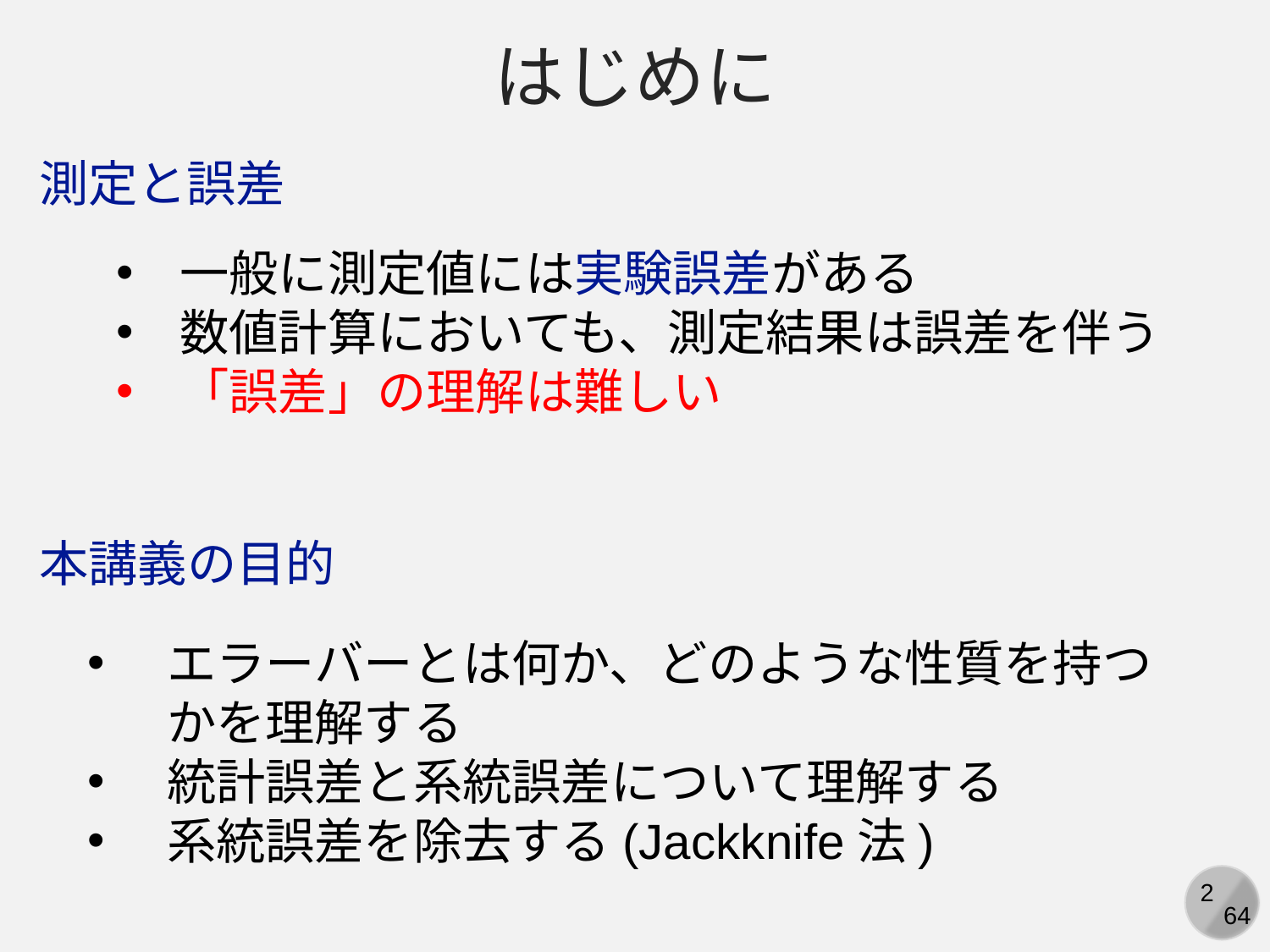

はじめに
測定と誤差
一般に測定値には実験誤差がある
数値計算においても、測定結果は誤差を伴う
「誤差」の理解は難しい
本講義の目的
エラーバーとは何か、どのような性質を持つかを理解する
統計誤差と系統誤差について理解する
系統誤差を除去する(Jackknife法)